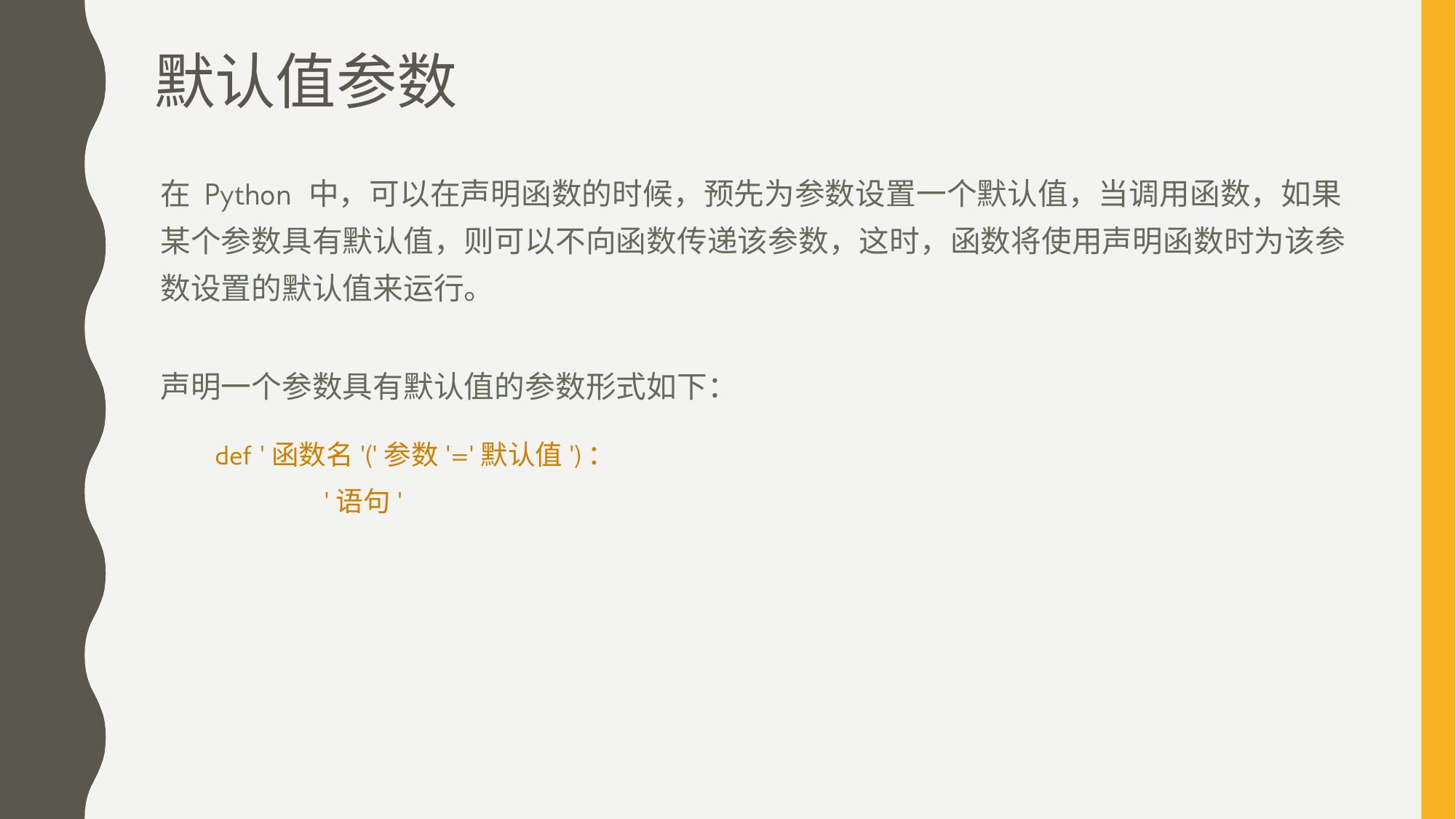

# 默认值参数
在 Python 中，可以在声明函数的时候，预先为参数设置一个默认值，当调用函数，如果某个参数具有默认值，则可以不向函数传递该参数，这时，函数将使用声明函数时为该参数设置的默认值来运行。

声明一个参数具有默认值的参数形式如下：

def '函数名'('参数'='默认值')：
	'语句'